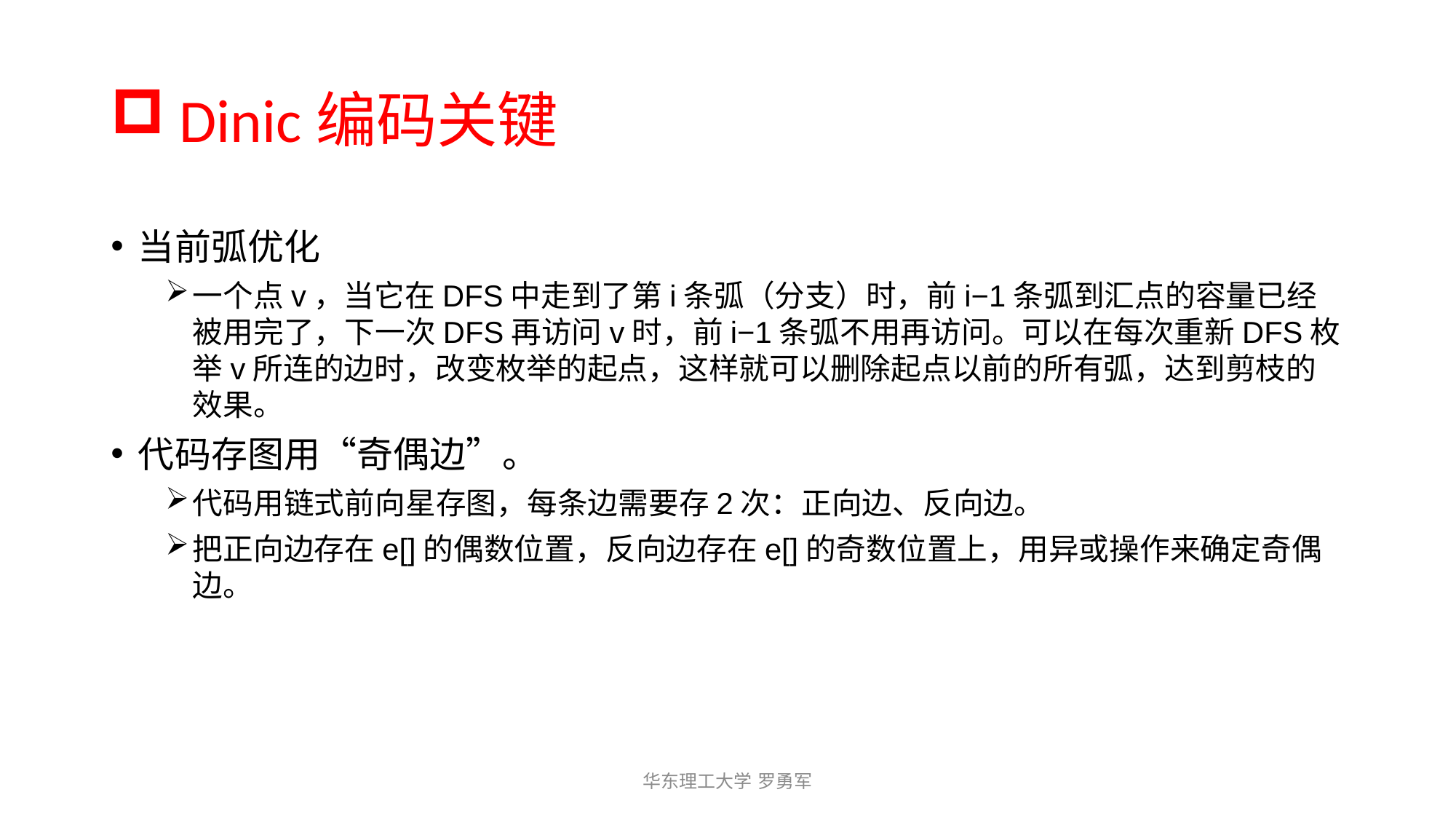

# Dinic编码关键
当前弧优化
一个点v，当它在DFS中走到了第i条弧（分支）时，前i−1条弧到汇点的容量已经被用完了，下一次DFS再访问v时，前i−1条弧不用再访问。可以在每次重新DFS枚举v所连的边时，改变枚举的起点，这样就可以删除起点以前的所有弧，达到剪枝的效果。
代码存图用“奇偶边”。
代码用链式前向星存图，每条边需要存2次：正向边、反向边。
把正向边存在e[]的偶数位置，反向边存在e[]的奇数位置上，用异或操作来确定奇偶边。

华东理工大学 罗勇军